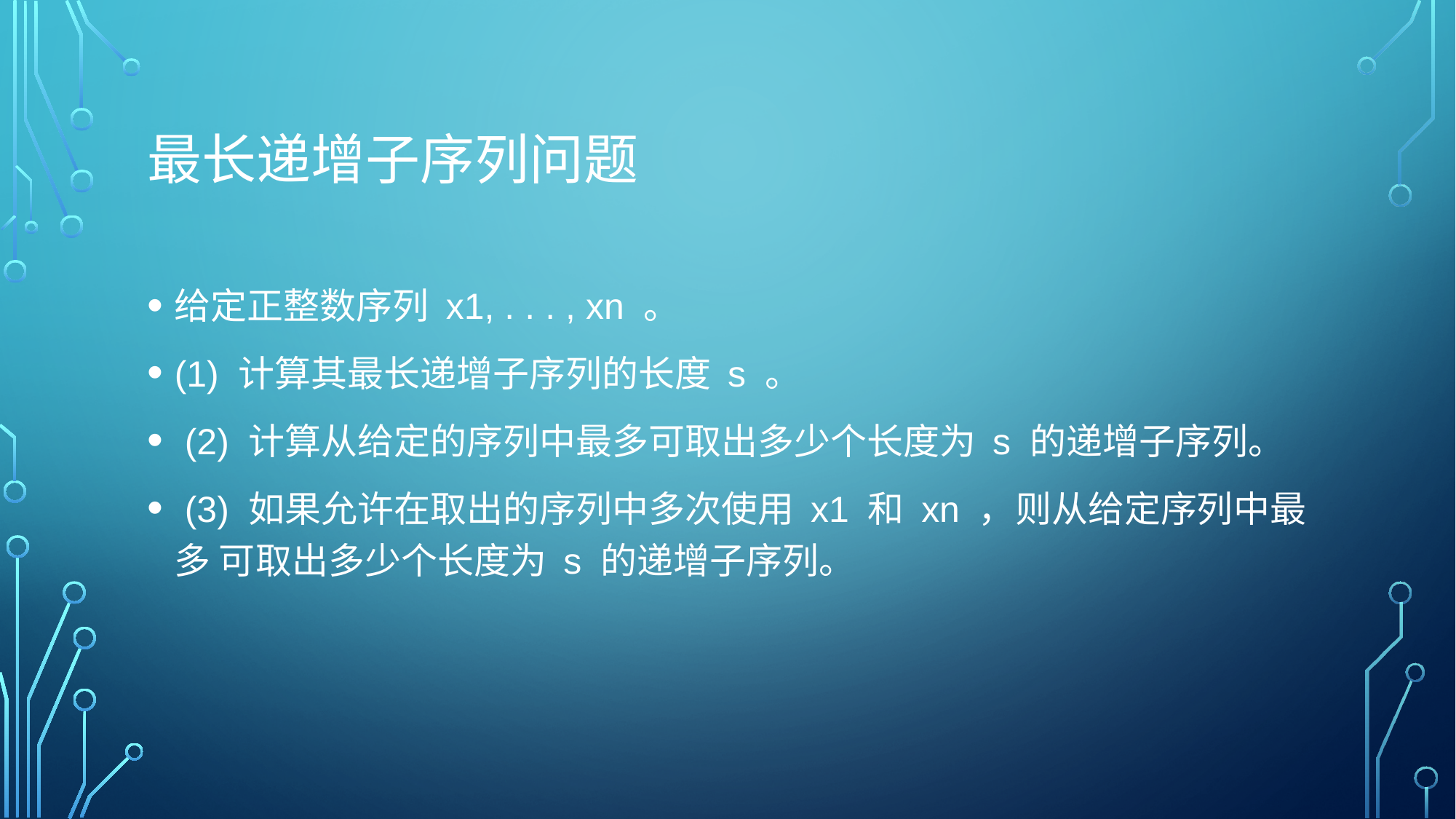

# 最长递增子序列问题
给定正整数序列 x1, . . . , xn 。
(1) 计算其最长递增子序列的长度 s 。
 (2) 计算从给定的序列中最多可取出多少个长度为 s 的递增子序列。
 (3) 如果允许在取出的序列中多次使用 x1 和 xn ，则从给定序列中最多 可取出多少个长度为 s 的递增子序列。